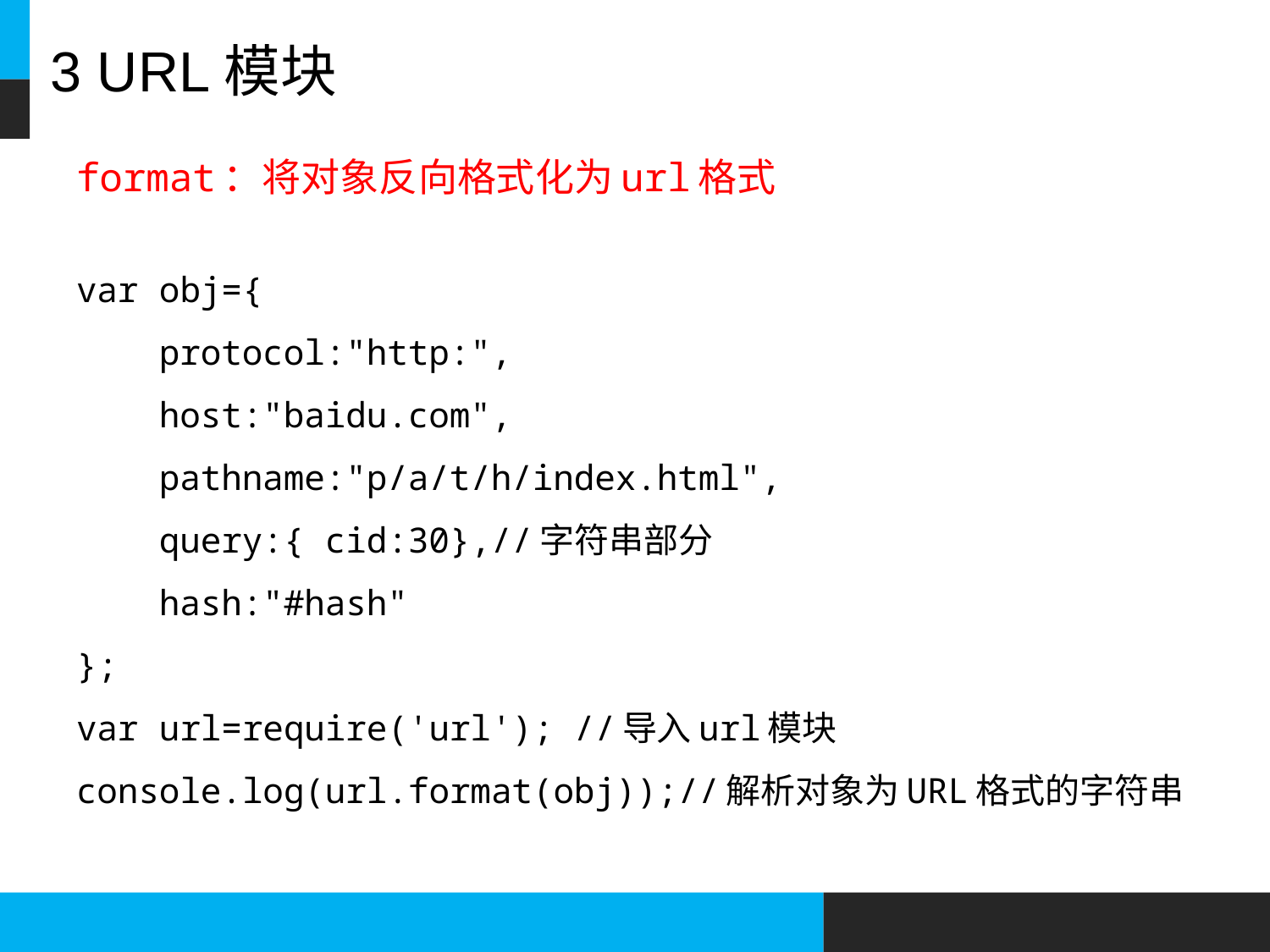

# 3 URL模块
format：将对象反向格式化为url格式

var obj={
    protocol:"http:",
    host:"baidu.com",
    pathname:"p/a/t/h/index.html",
    query:{ cid:30},//字符串部分
    hash:"#hash"
};
var url=require('url'); //导入url模块
console.log(url.format(obj));//解析对象为URL格式的字符串